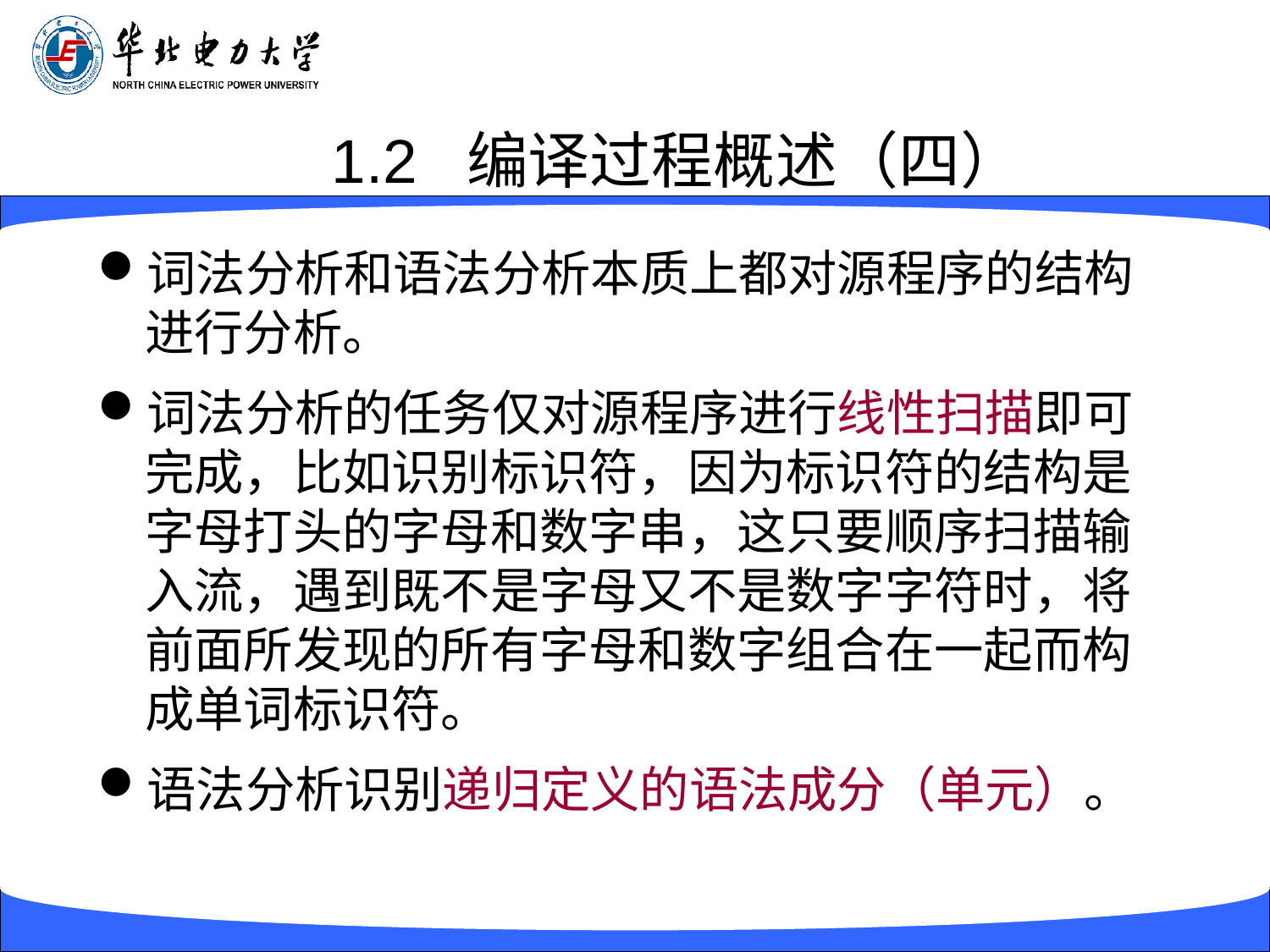

# 1.2  编译过程概述（四）
词法分析和语法分析本质上都对源程序的结构进行分析。
词法分析的任务仅对源程序进行线性扫描即可完成，比如识别标识符，因为标识符的结构是字母打头的字母和数字串，这只要顺序扫描输入流，遇到既不是字母又不是数字字符时，将前面所发现的所有字母和数字组合在一起而构成单词标识符。
语法分析识别递归定义的语法成分（单元）。